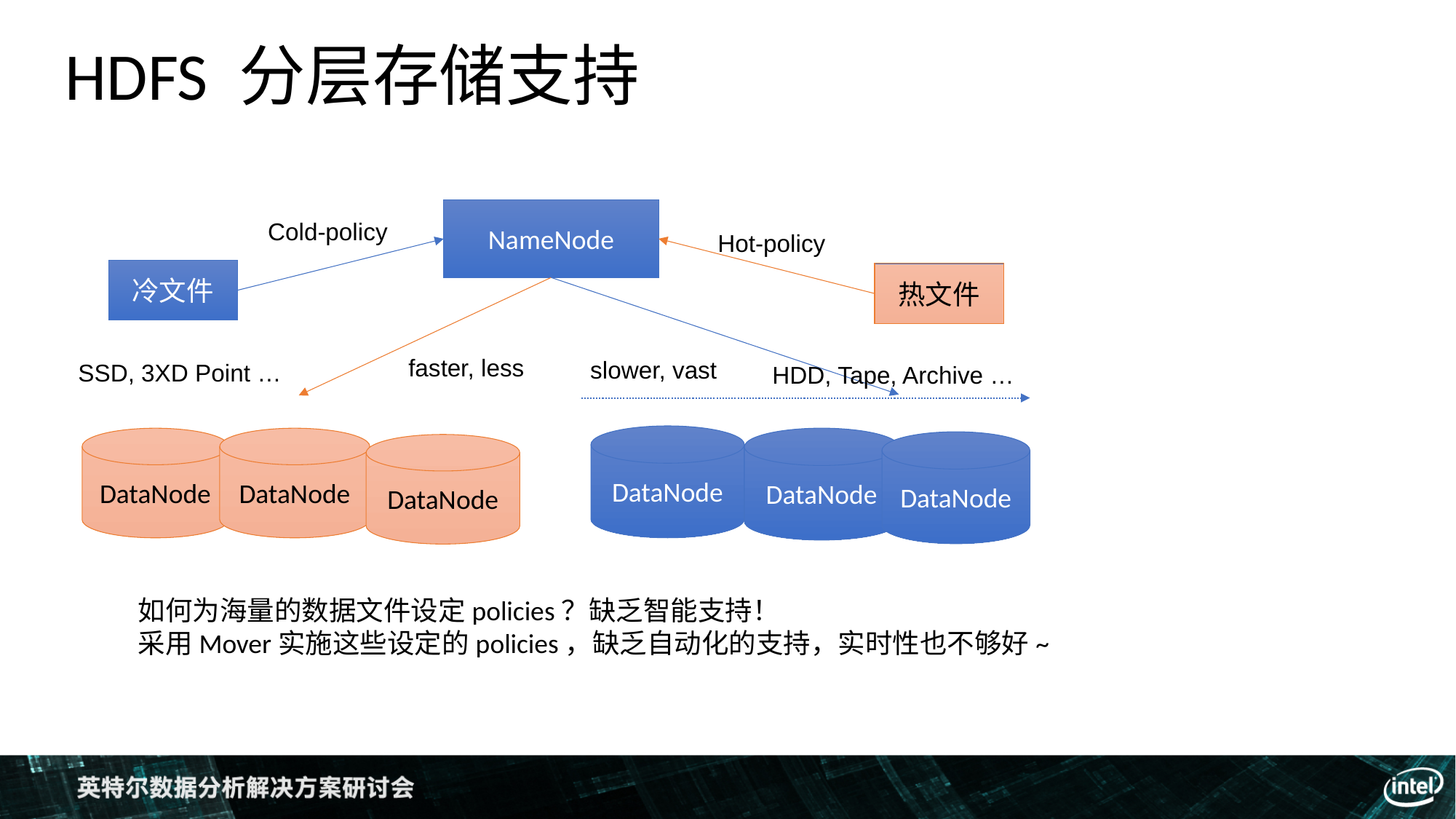

HDFS 分层存储支持
NameNode
Cold-policy
Hot-policy
冷文件
热文件
faster, less
slower, vast
SSD, 3XD Point …
HDD, Tape, Archive …
DataNode
DataNode
DataNode
DataNode
DataNode
DataNode
如何为海量的数据文件设定policies？缺乏智能支持！
采用Mover实施这些设定的policies，缺乏自动化的支持，实时性也不够好~